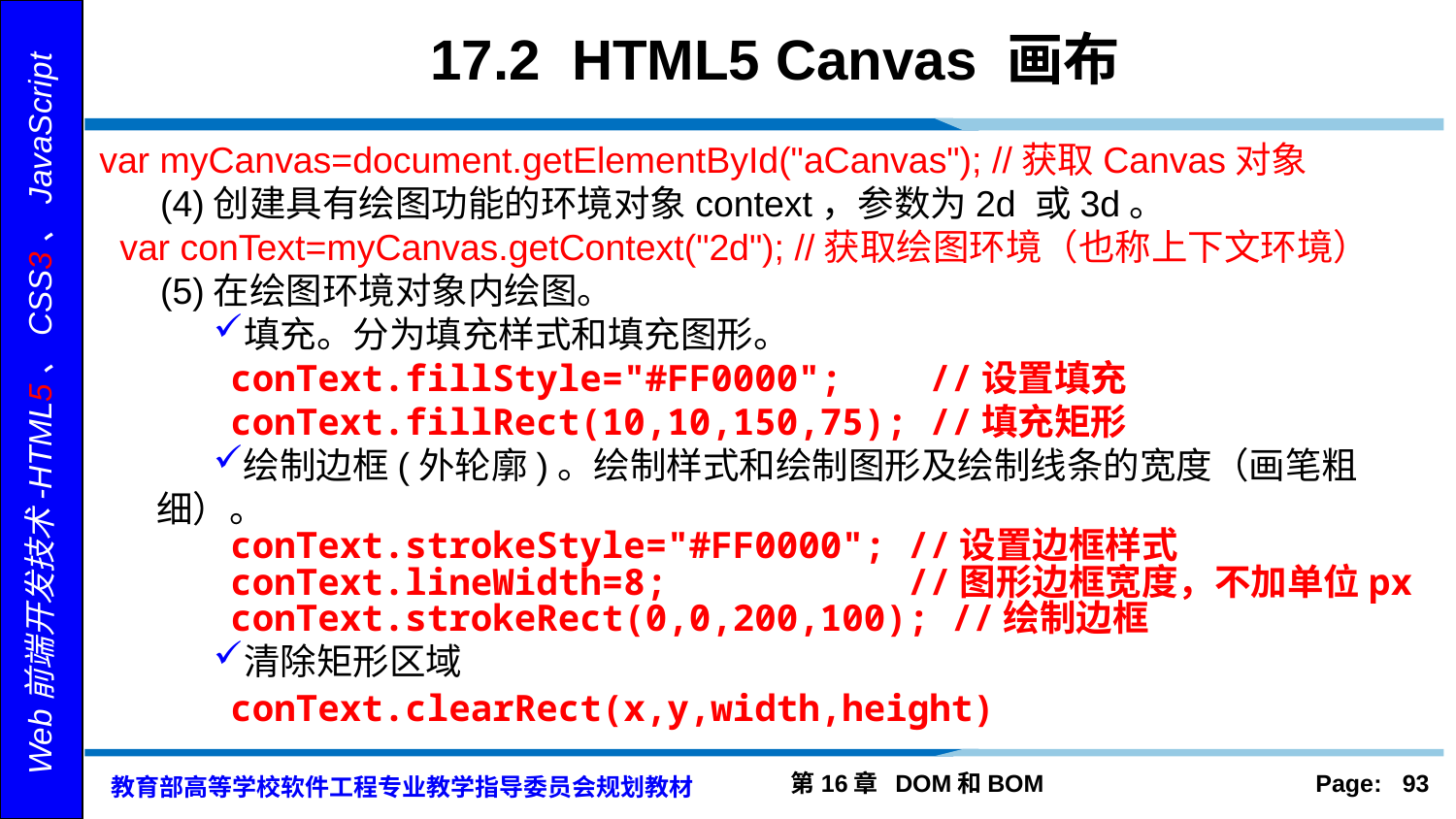

# 17.2  HTML5 Canvas 画布
var myCanvas=document.getElementById("aCanvas"); //获取Canvas对象
      (4)创建具有绘图功能的环境对象context，参数为2d 或3d。
  var conText=myCanvas.getContext("2d"); //获取绘图环境（也称上下文环境）
      (5)在绘图环境对象内绘图。
填充。分为填充样式和填充图形。
      conText.fillStyle="#FF0000";    //设置填充
      conText.fillRect(10,10,150,75); //填充矩形
绘制边框(外轮廓)。绘制样式和绘制图形及绘制线条的宽度（画笔粗细）。
      conText.strokeStyle="#FF0000"; //设置边框样式
      conText.lineWidth=8;           //图形边框宽度，不加单位px
      conText.strokeRect(0,0,200,100); //绘制边框
清除矩形区域
      conText.clearRect(x,y,width,height)